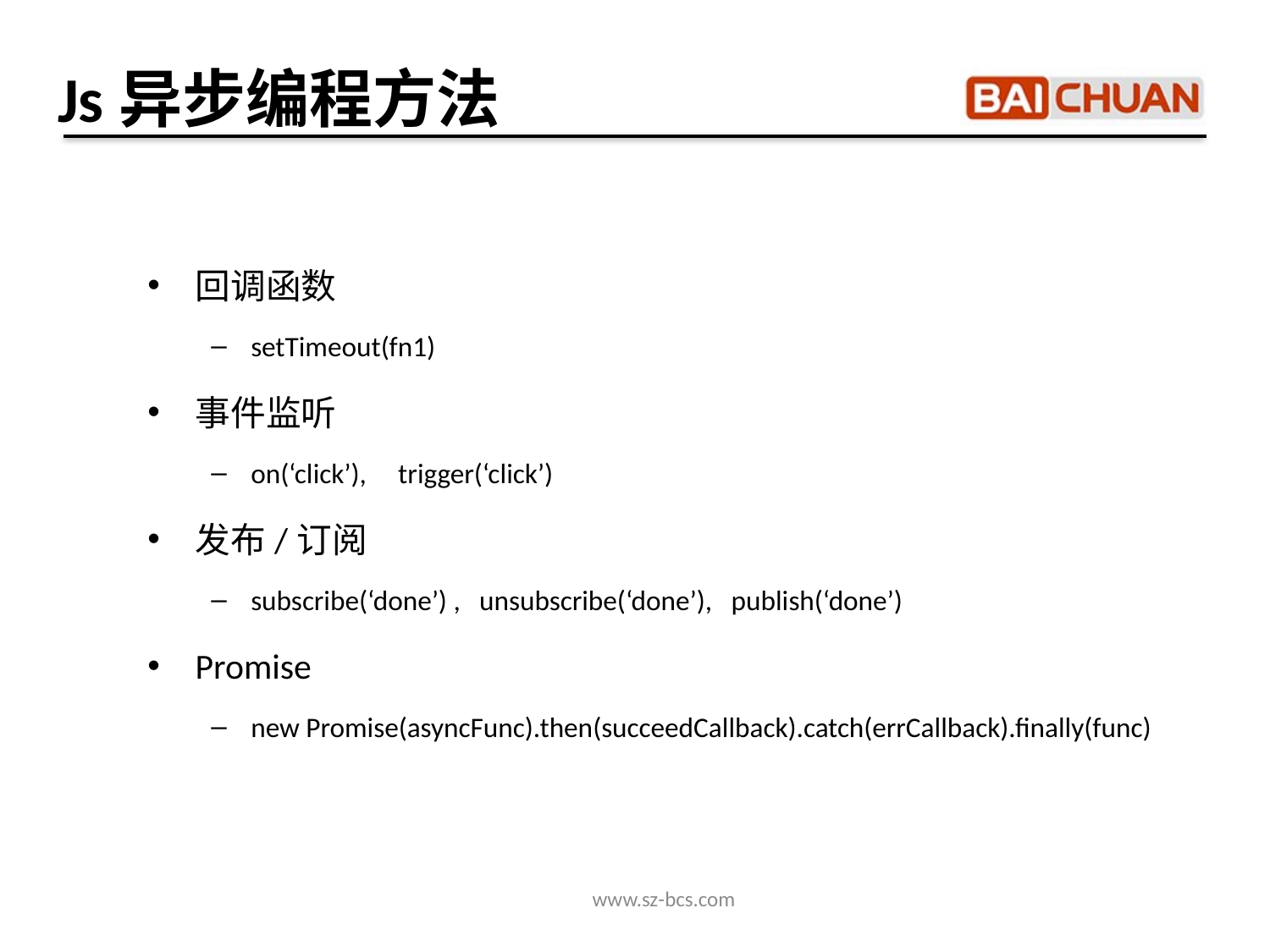

Js异步编程方法
回调函数
setTimeout(fn1)
事件监听
on(‘click’),     trigger(‘click’)
发布/订阅
subscribe(‘done’) ,   unsubscribe(‘done’),   publish(‘done’)
Promise
new Promise(asyncFunc).then(succeedCallback).catch(errCallback).finally(func)
www.sz-bcs.com